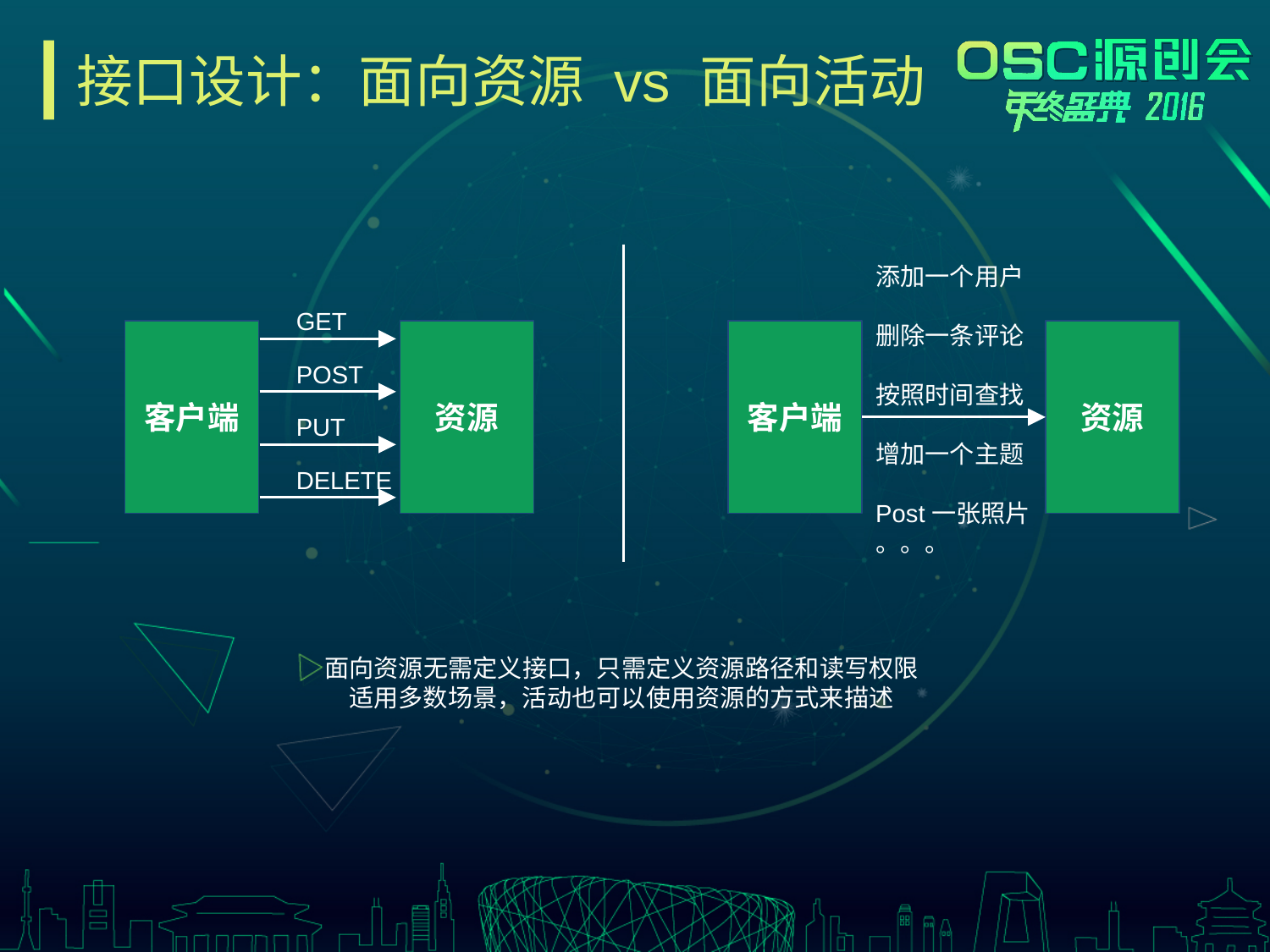

# 接口设计：面向资源 vs 面向活动
添加一个用户

删除一条评论

按照时间查找

增加一个主题

Post一张照片
。。。

GET
客户端
资源
客户端
资源
POST
PUT
DELETE
面向资源无需定义接口，只需定义资源路径和读写权限
适用多数场景，活动也可以使用资源的方式来描述